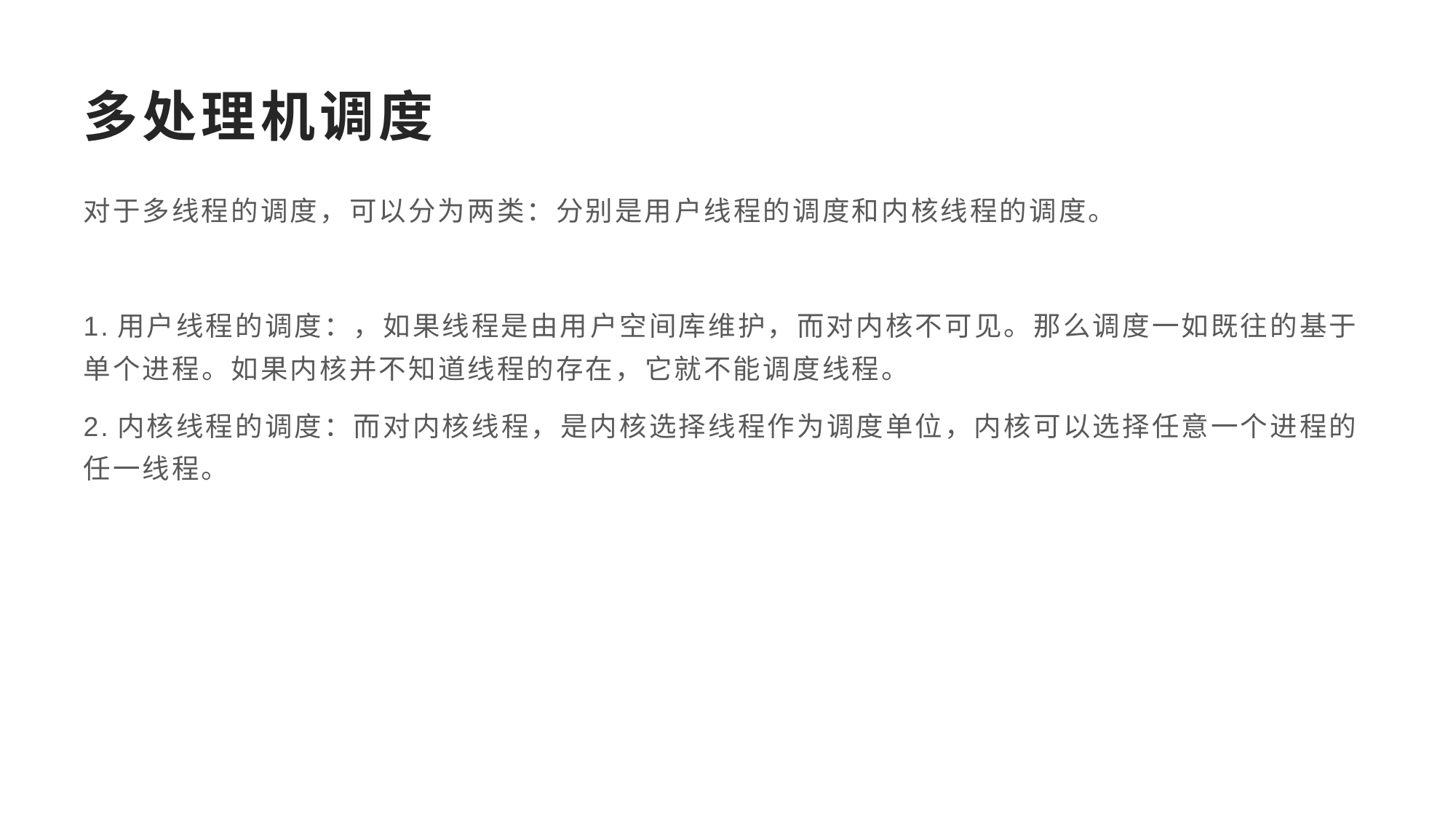

# 多处理机调度
对于多线程的调度，可以分为两类：分别是用户线程的调度和内核线程的调度。

1.用户线程的调度：，如果线程是由用户空间库维护，而对内核不可见。那么调度一如既往的基于单个进程。如果内核并不知道线程的存在，它就不能调度线程。
2.内核线程的调度：而对内核线程，是内核选择线程作为调度单位，内核可以选择任意一个进程的任一线程。